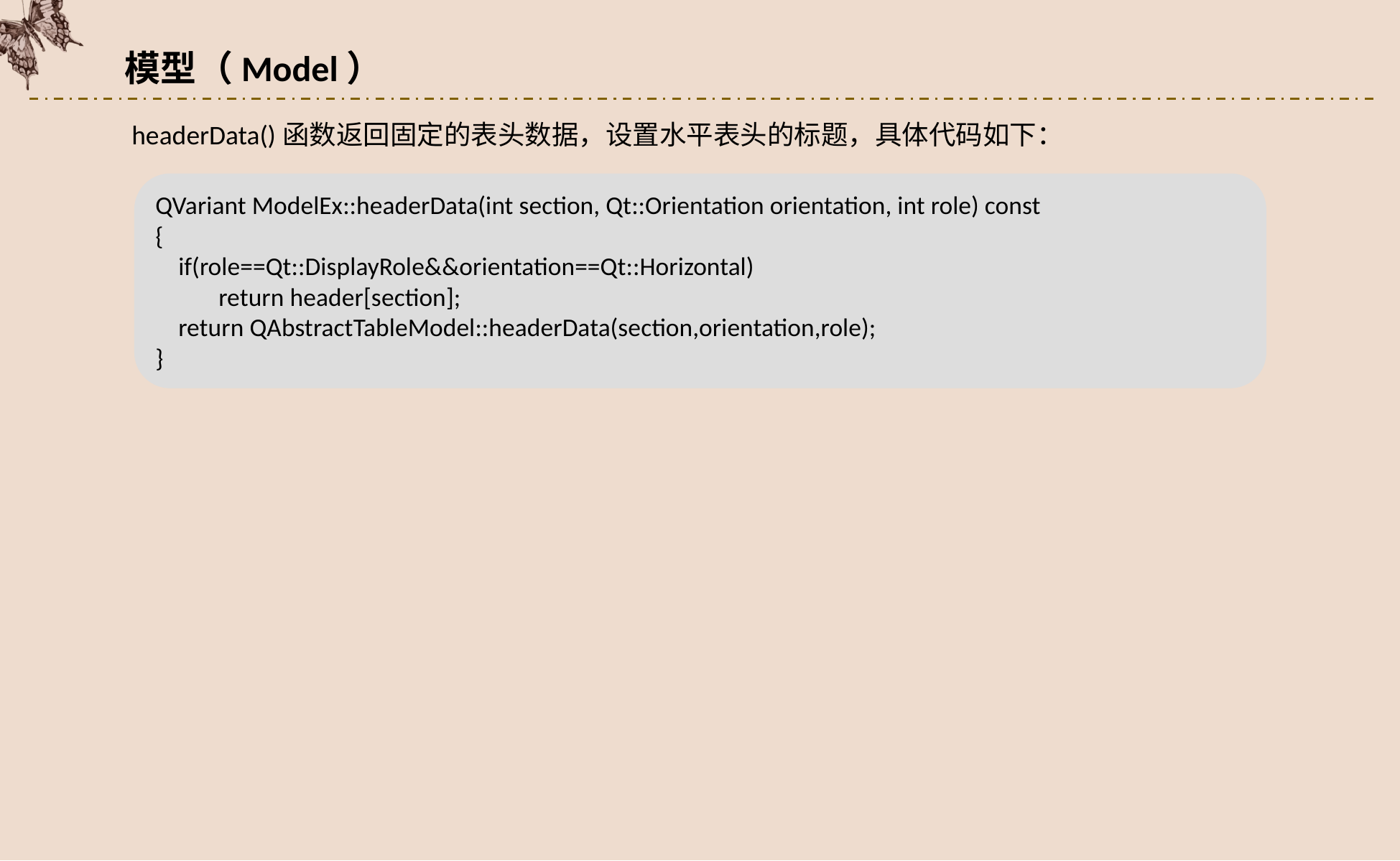

模型（Model）
headerData()函数返回固定的表头数据，设置水平表头的标题，具体代码如下：
QVariant ModelEx::headerData(int section, Qt::Orientation orientation, int role) const
{
    if(role==Qt::DisplayRole&&orientation==Qt::Horizontal)
           return header[section];
    return QAbstractTableModel::headerData(section,orientation,role);
}